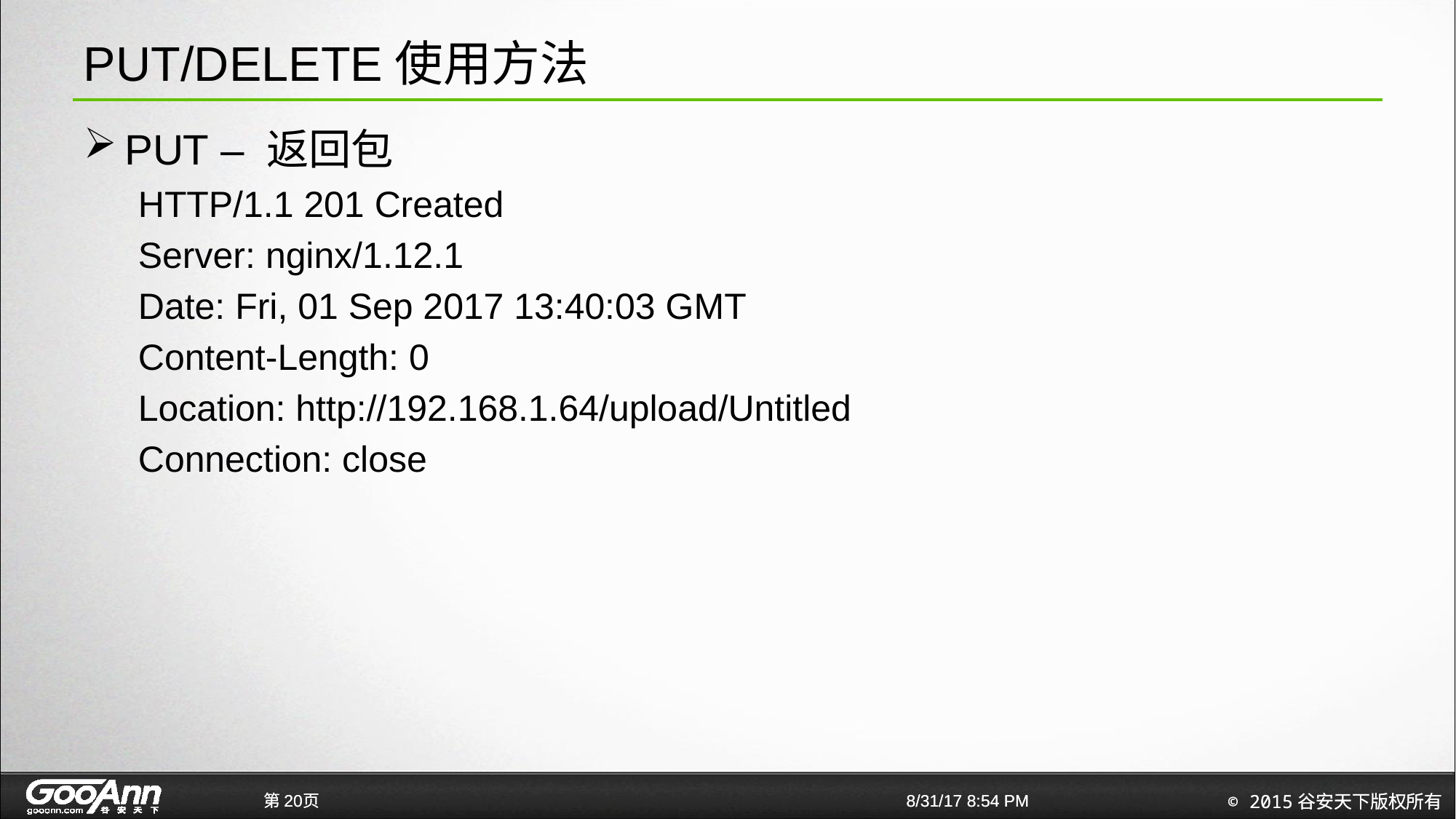

# PUT/DELETE使用方法
PUT – 返回包
HTTP/1.1 201 Created
Server: nginx/1.12.1
Date: Fri, 01 Sep 2017 13:40:03 GMT
Content-Length: 0
Location: http://192.168.1.64/upload/Untitled
Connection: close